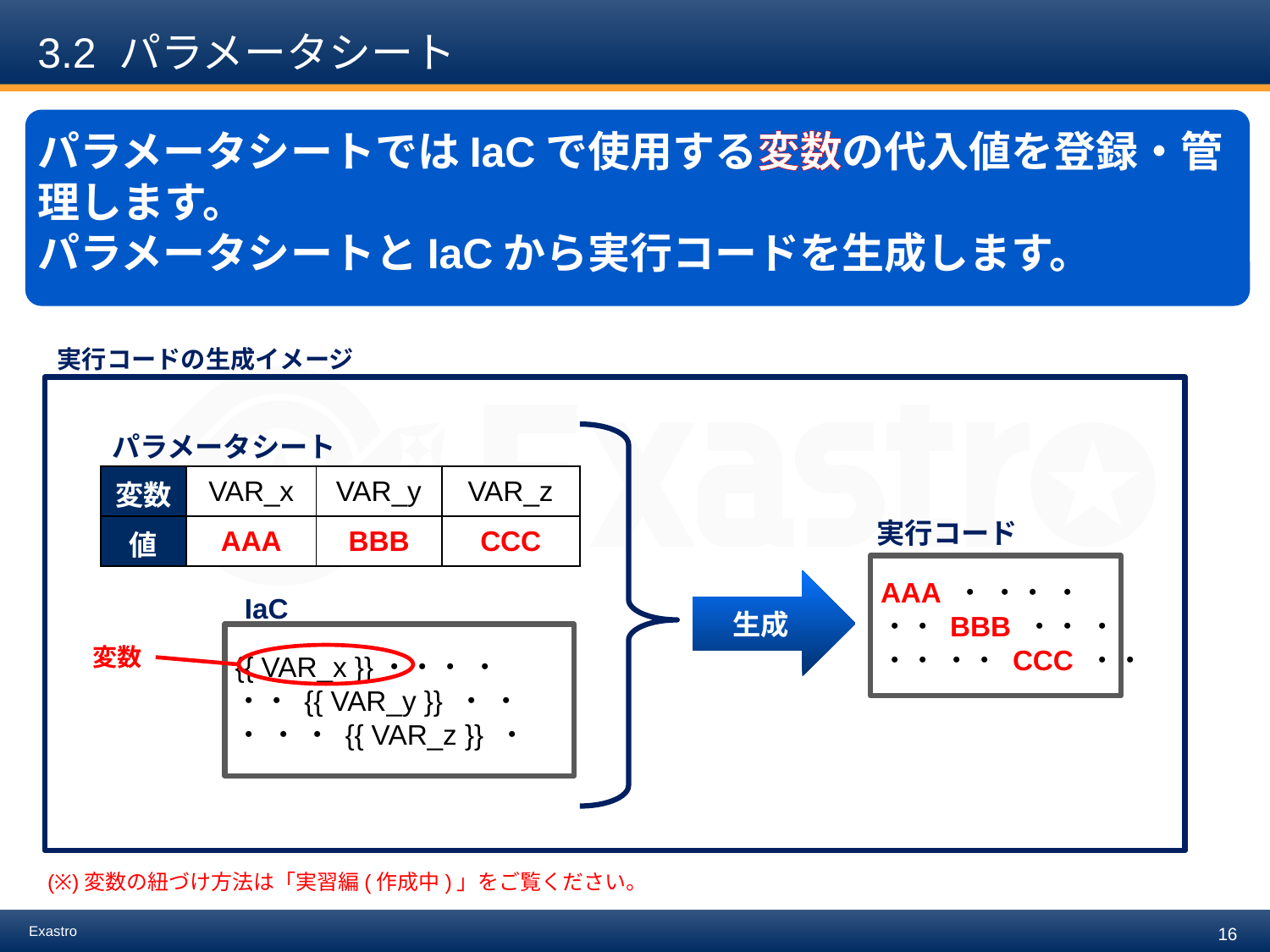

# 3.2 パラメータシート
パラメータシートではIaCで使用する変数の代入値を登録・管理します。
パラメータシートとIaCから実行コードを生成します。
実行コードの生成イメージ

パラメータシート

| 変数 | VAR\_x | VAR\_y | VAR\_z |
| --- | --- | --- | --- |
| 値 | AAA | BBB | CCC |
実行コード
AAA ・ ・・ ・
・・ BBB ・・ ・
・・ ・・ CCC ・・
生成
IaC
{{ VAR_x }}・・・ ・
・・ {{ VAR_y }} ・ ・
・ ・ ・ {{ VAR_z }} ・
変数

(※)変数の紐づけ方法は「実習編(作成中)」をご覧ください。